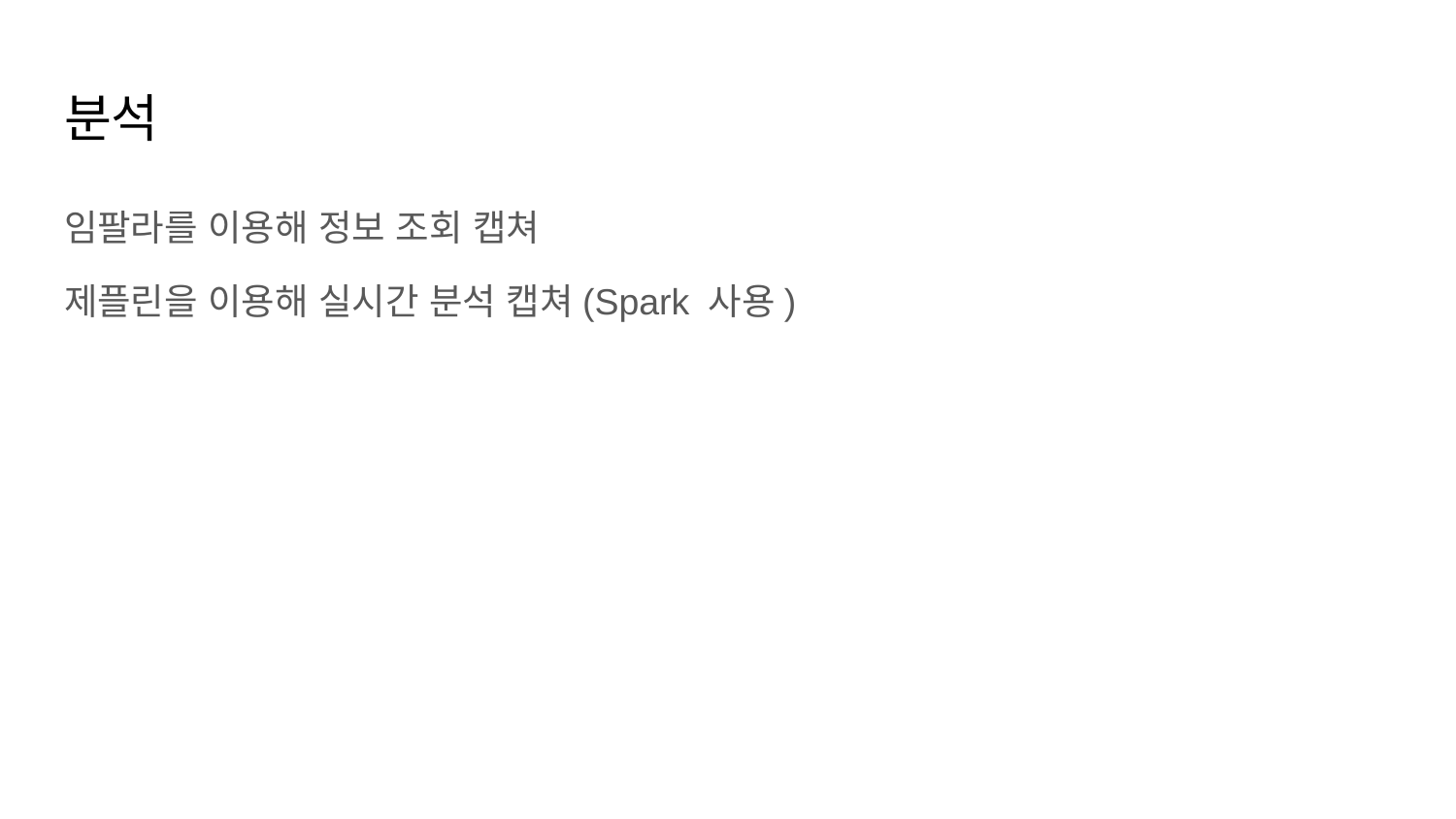

# 분석
임팔라를 이용해 정보 조회 캡쳐
제플린을 이용해 실시간 분석 캡쳐(Spark 사용)